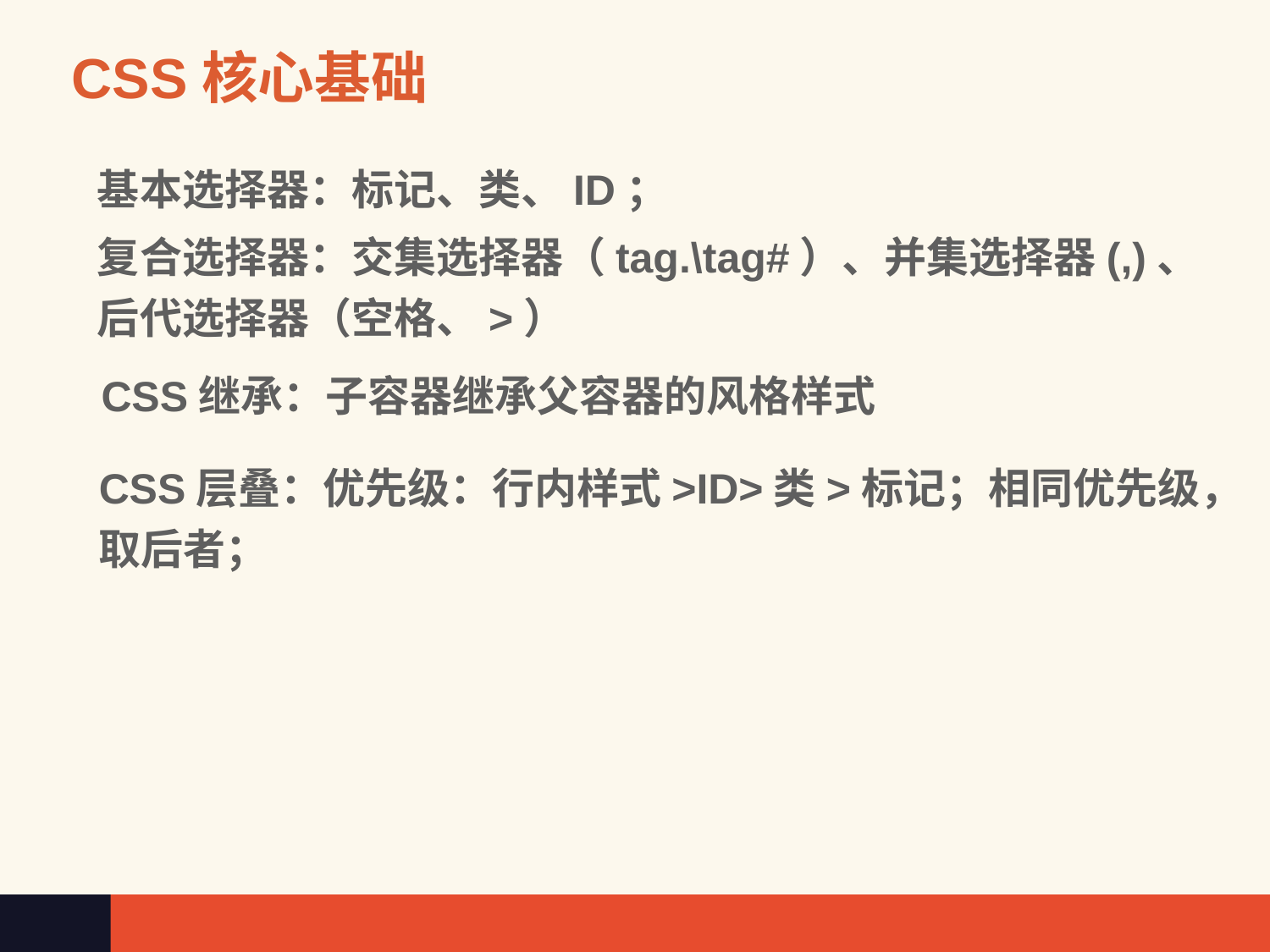

# CSS核心基础
基本选择器：标记、类、ID；
复合选择器：交集选择器（tag.\tag#）、并集选择器(,)、后代选择器（空格、>）
CSS继承：子容器继承父容器的风格样式
CSS层叠：优先级：行内样式>ID>类>标记；相同优先级，取后者；